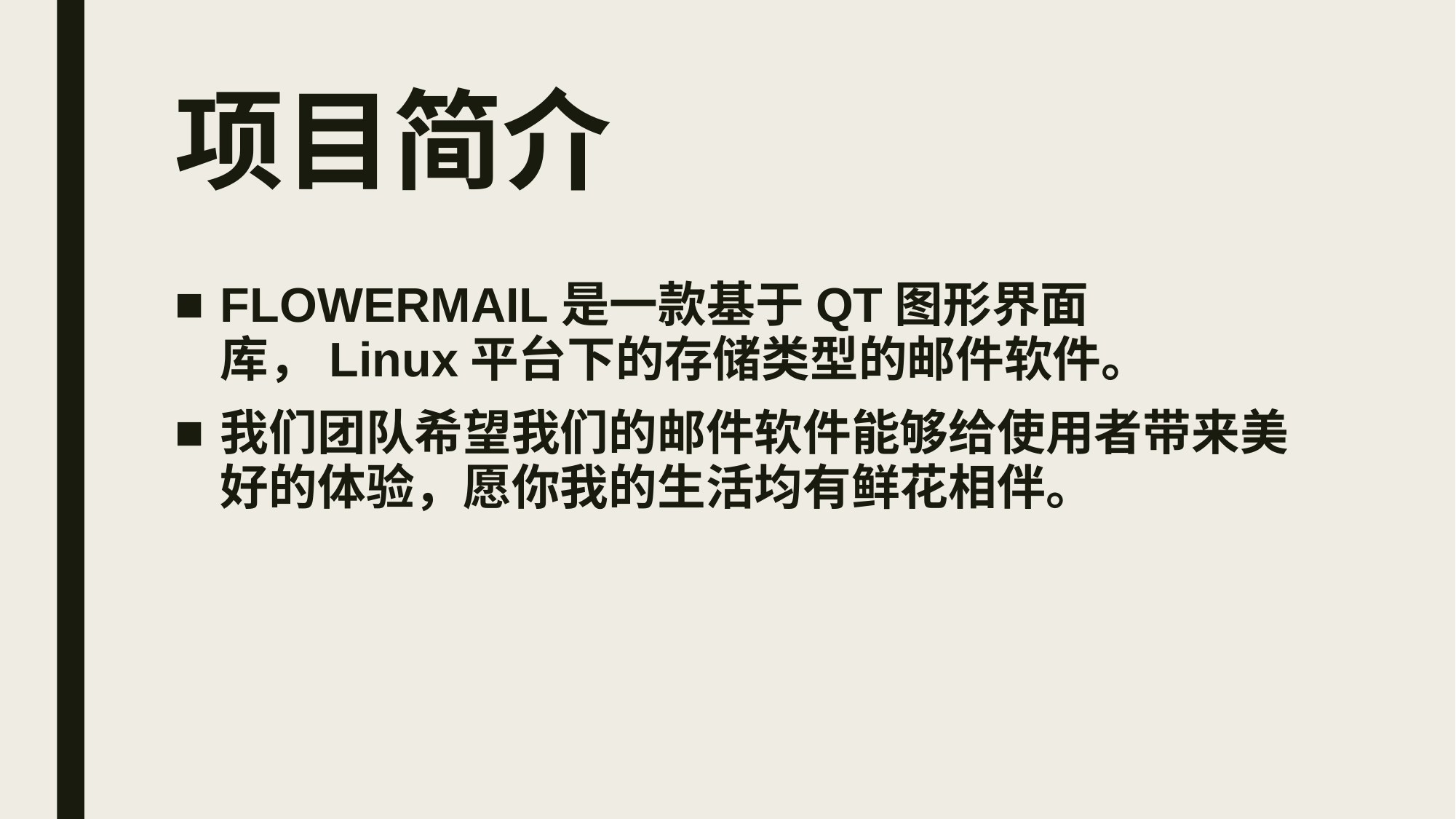

# 项目简介
FLOWERMAIL是一款基于QT图形界面库，Linux平台下的存储类型的邮件软件。
我们团队希望我们的邮件软件能够给使用者带来美好的体验，愿你我的生活均有鲜花相伴。